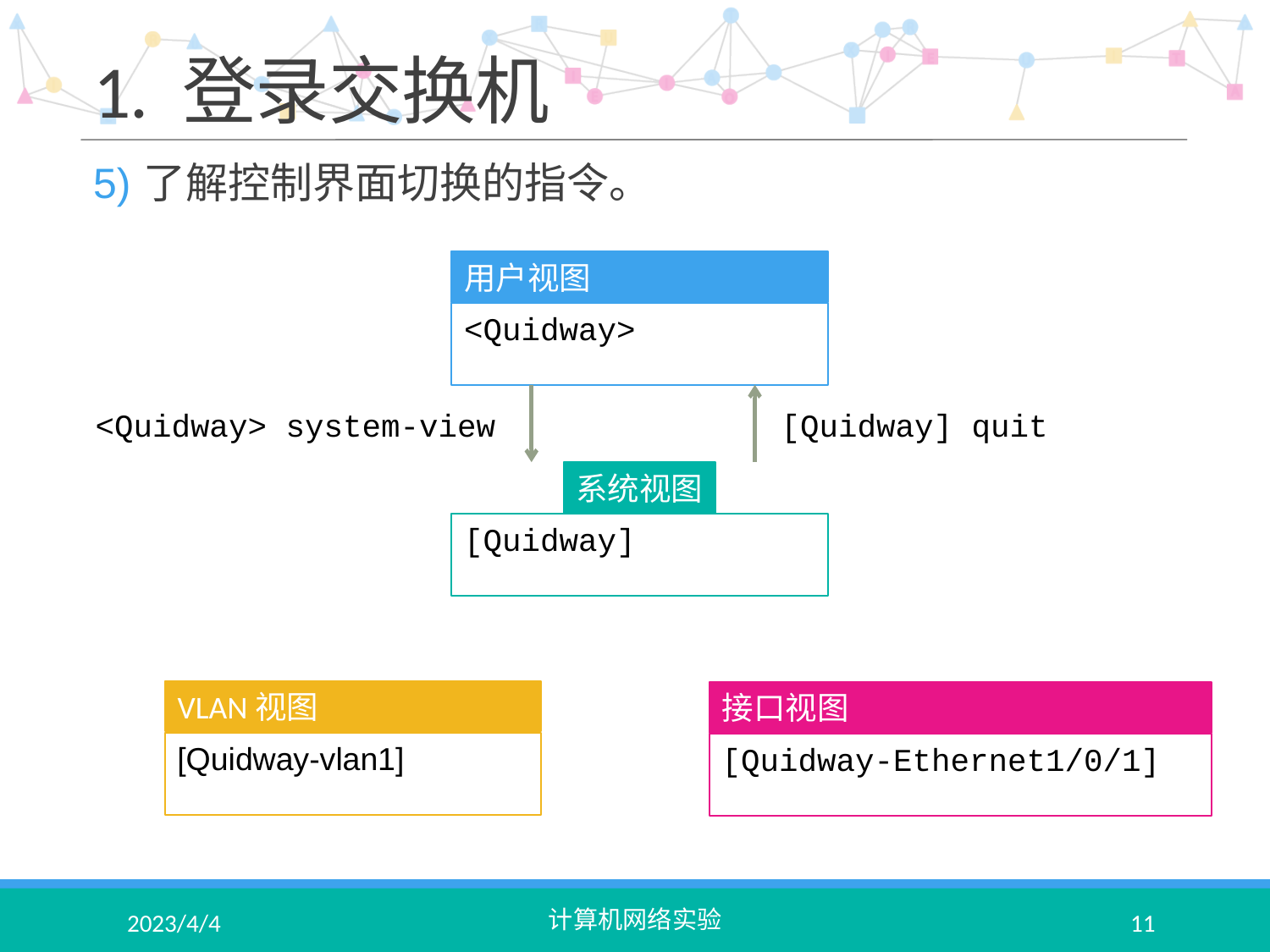

# 1. 登录交换机
了解控制界面切换的指令。
用户视图
<Quidway>

<Quidway> system-view
[Quidway] quit
系统视图
[Quidway]

VLAN视图
[Quidway-vlan1]

接口视图

[Quidway-Ethernet1/0/1]
2023/4/4
计算机网络实验
11